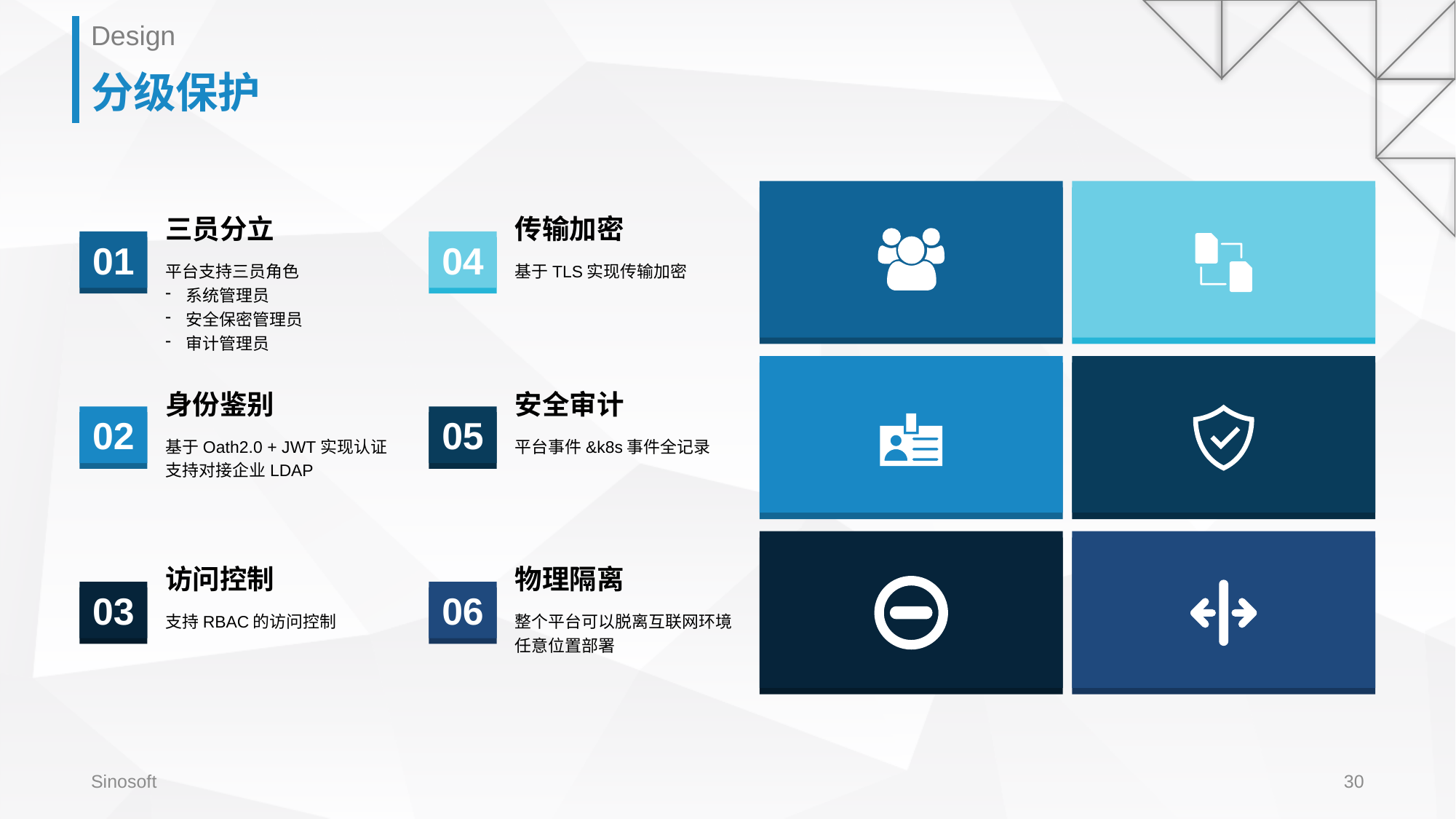

Design
# 分级保护

三员分立
平台支持三员角色
系统管理员
安全保密管理员
审计管理员
传输加密
基于TLS实现传输加密
01

04

身份鉴别
基于Oath2.0 + JWT实现认证
支持对接企业LDAP
安全审计
平台事件&k8s事件全记录

02

05

访问控制
支持RBAC的访问控制
物理隔离
整个平台可以脱离互联网环境
任意位置部署

03

06

Sinosoft
30